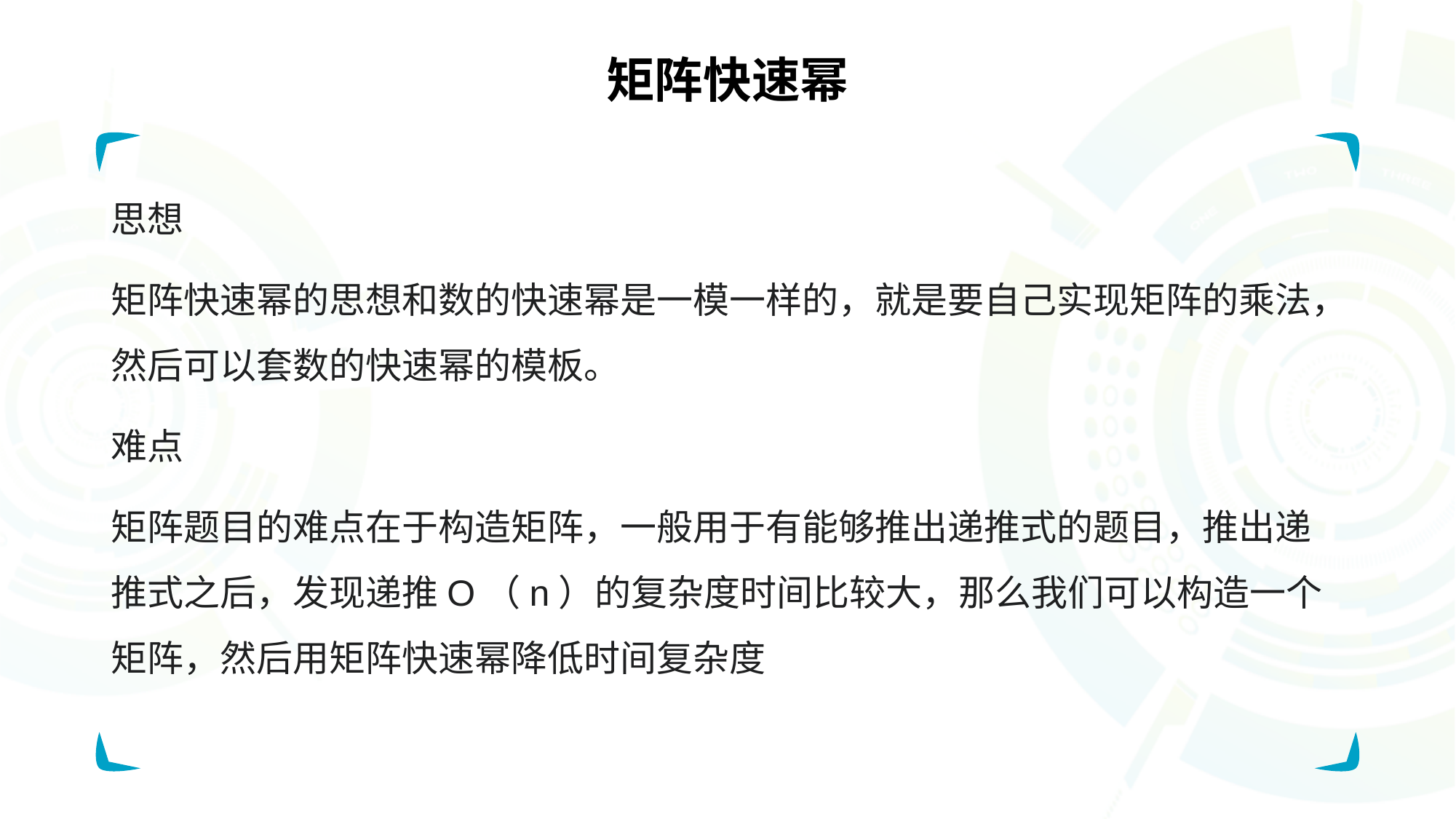

# 矩阵快速幂

思想
矩阵快速幂的思想和数的快速幂是一模一样的，就是要自己实现矩阵的乘法，然后可以套数的快速幂的模板。
难点
矩阵题目的难点在于构造矩阵，一般用于有能够推出递推式的题目，推出递推式之后，发现递推O（n）的复杂度时间比较大，那么我们可以构造一个矩阵，然后用矩阵快速幂降低时间复杂度